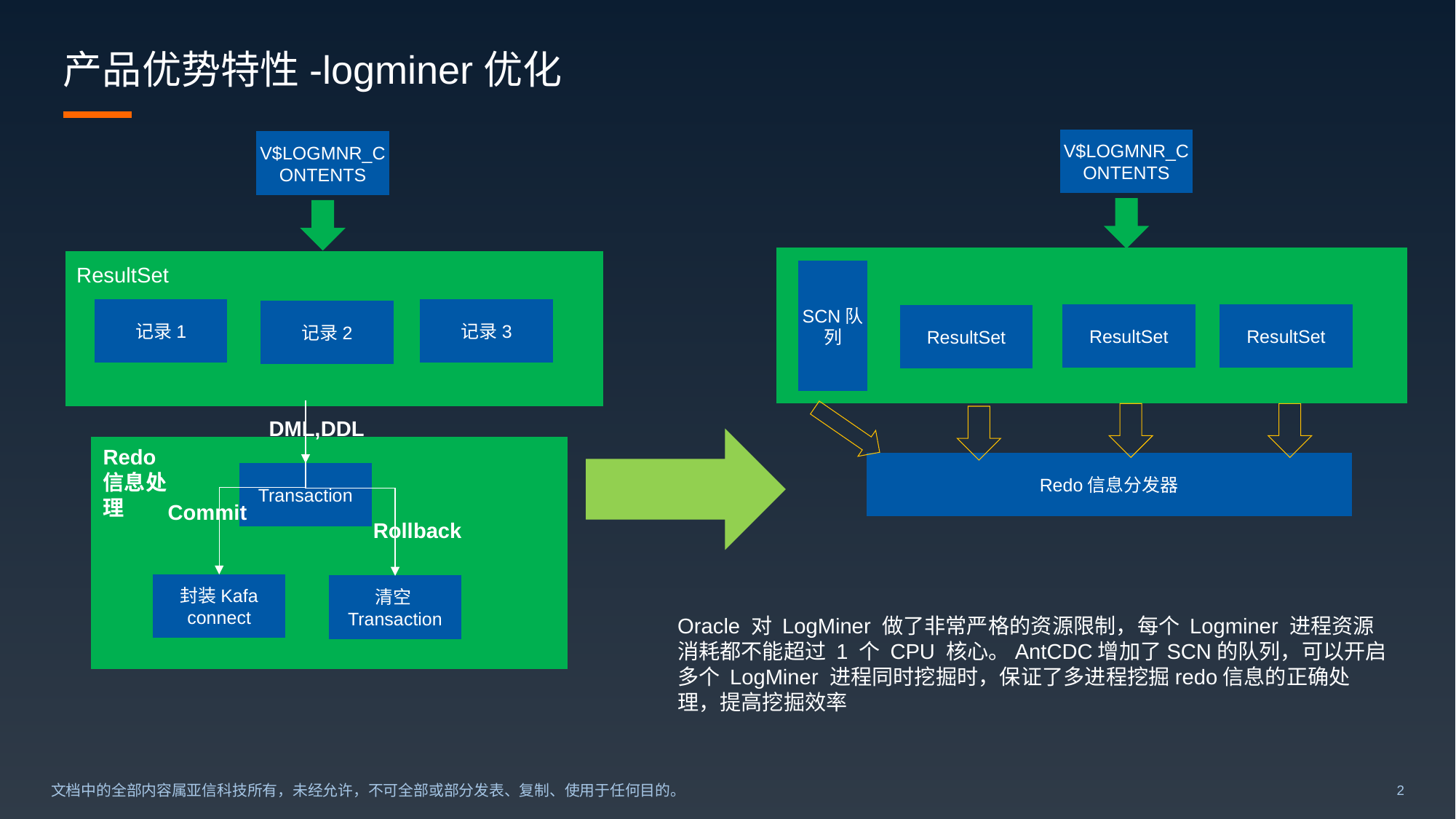

# 产品优势特性-logminer优化
V$LOGMNR_CONTENTS
V$LOGMNR_CONTENTS

ResultSet
SCN队列
记录1
记录3
记录2
ResultSet
ResultSet
ResultSet

DML,DDL

Redo信息处理
Redo信息分发器
Transaction
Commit
Rollback
封装Kafa connect
清空Transaction
Oracle 对 LogMiner 做了非常严格的资源限制，每个 Logminer 进程资源消耗都不能超过 1 个 CPU 核心。AntCDC增加了SCN的队列，可以开启多个 LogMiner 进程同时挖掘时，保证了多进程挖掘redo信息的正确处理，提高挖掘效率
文档中的全部内容属亚信科技所有，未经允许，不可全部或部分发表、复制、使用于任何目的。
2